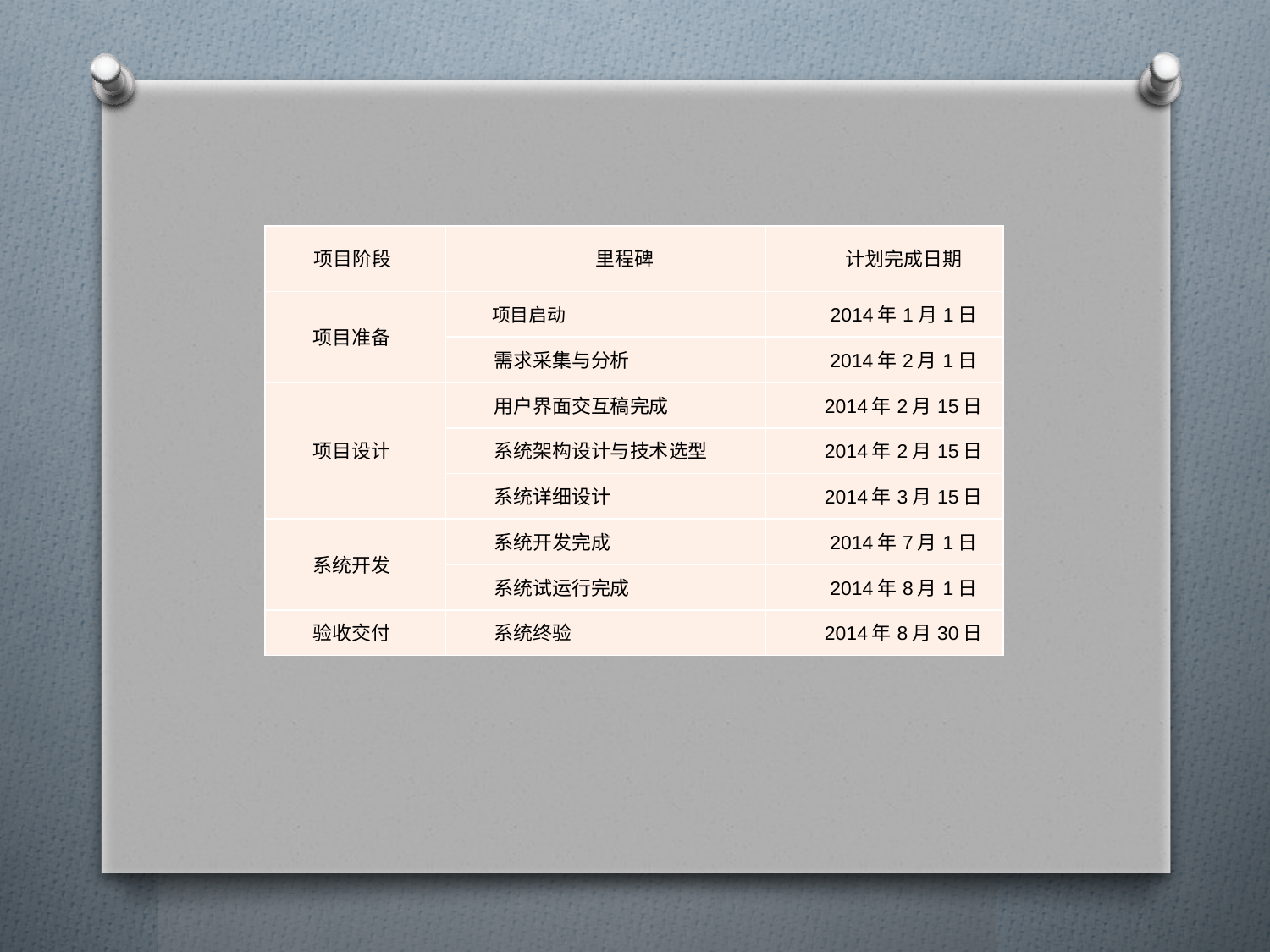

| 项目阶段 | 里程碑 | 计划完成日期 |
| --- | --- | --- |
| 项目准备 | 项目启动 | 2014年1月1日 |
|  | 需求采集与分析 | 2014年2月1日 |
| 项目设计 | 用户界面交互稿完成 | 2014年2月15日 |
|  | 系统架构设计与技术选型 | 2014年2月15日 |
|  | 系统详细设计 | 2014年3月15日 |
| 系统开发 | 系统开发完成 | 2014年7月1日 |
|  | 系统试运行完成 | 2014年8月1日 |
| 验收交付 | 系统终验 | 2014年8月30日 |